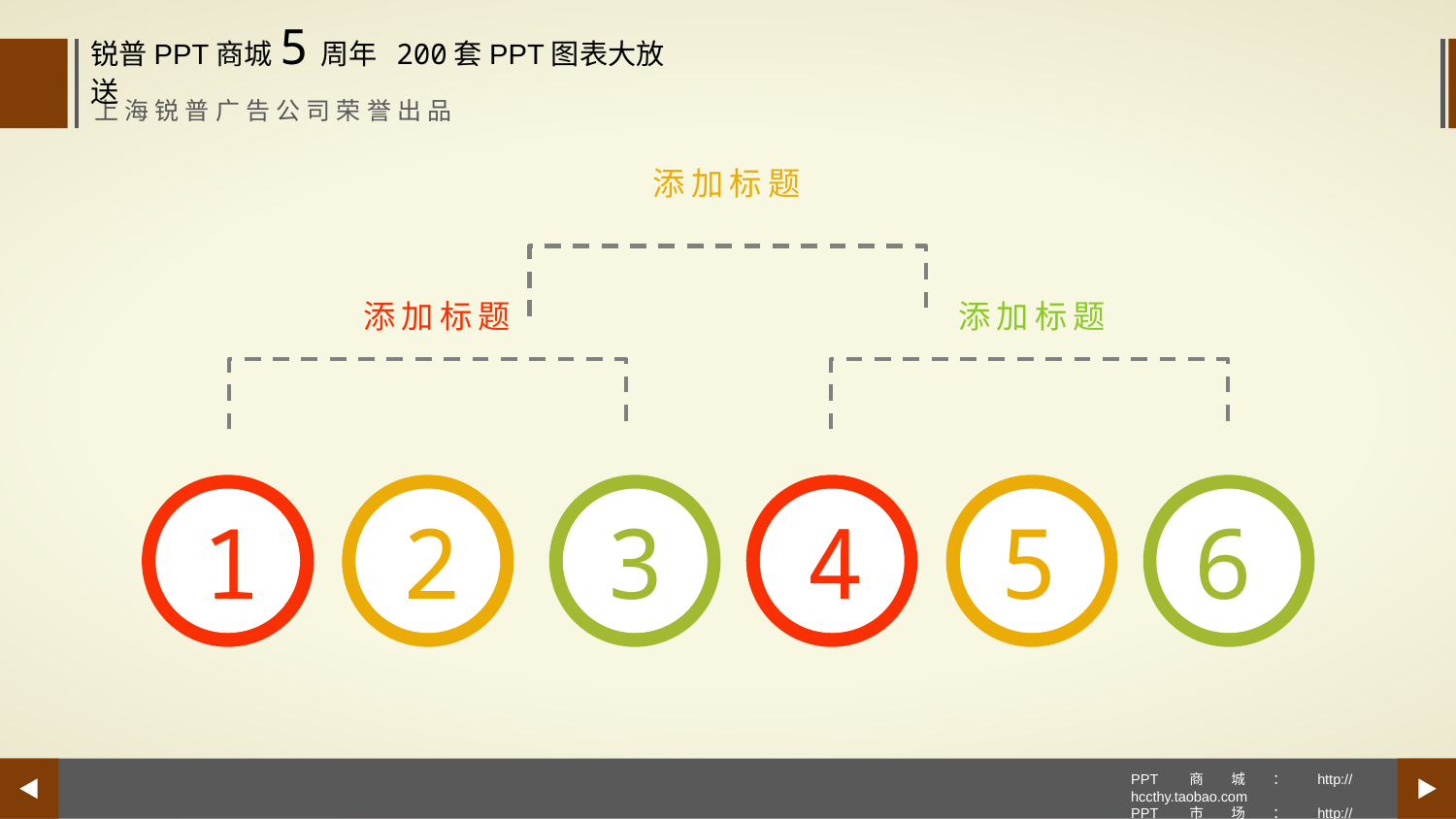

添加标题

添加标题
添加标题

1
2
3
4
5
6